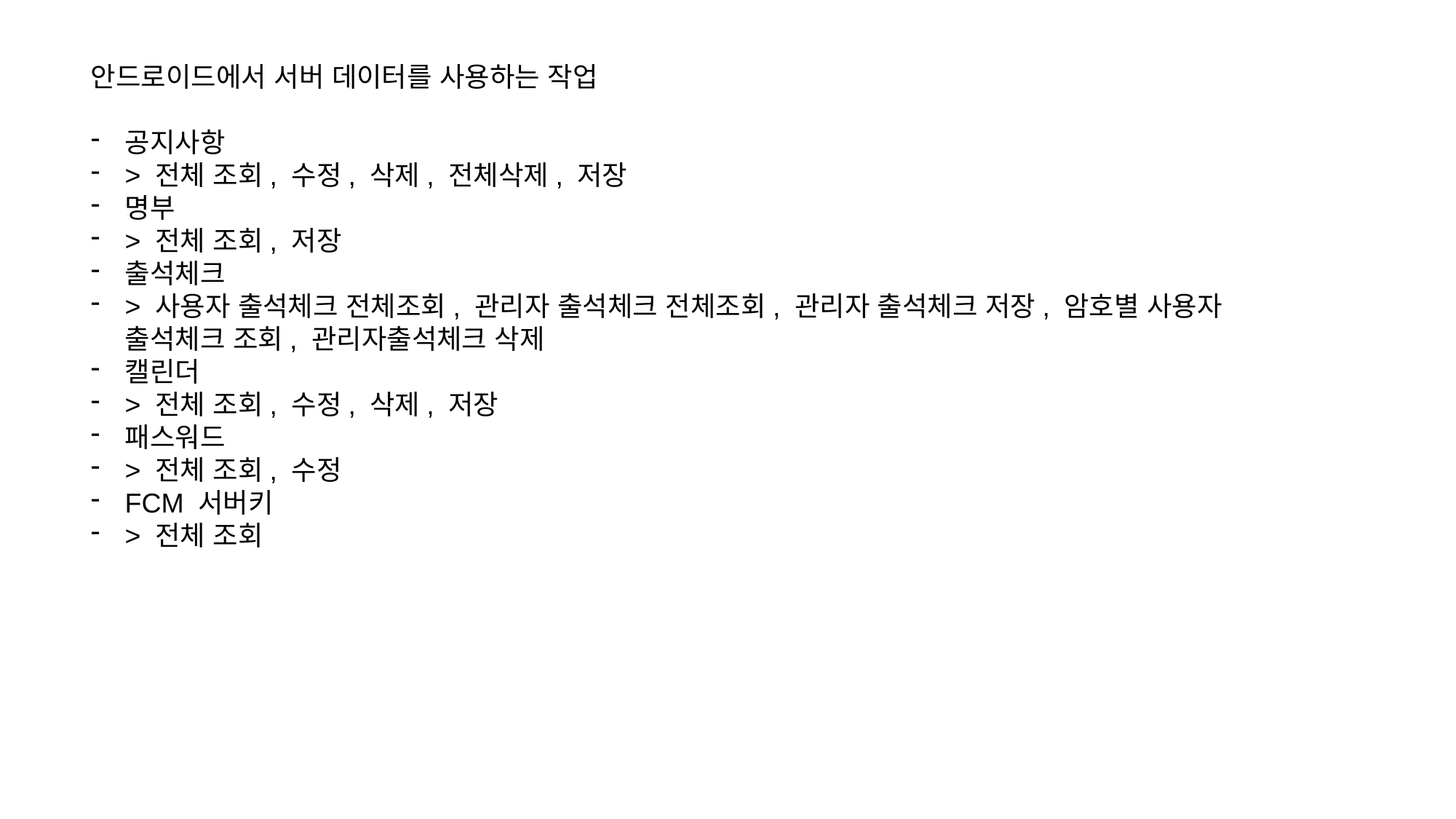

안드로이드에서 서버 데이터를 사용하는 작업

공지사항
> 전체 조회, 수정, 삭제, 전체삭제, 저장
명부
> 전체 조회, 저장
출석체크
> 사용자 출석체크 전체조회, 관리자 출석체크 전체조회, 관리자 출석체크 저장, 암호별 사용자 출석체크 조회, 관리자출석체크 삭제
캘린더
> 전체 조회, 수정, 삭제, 저장
패스워드
> 전체 조회, 수정
FCM 서버키
> 전체 조회